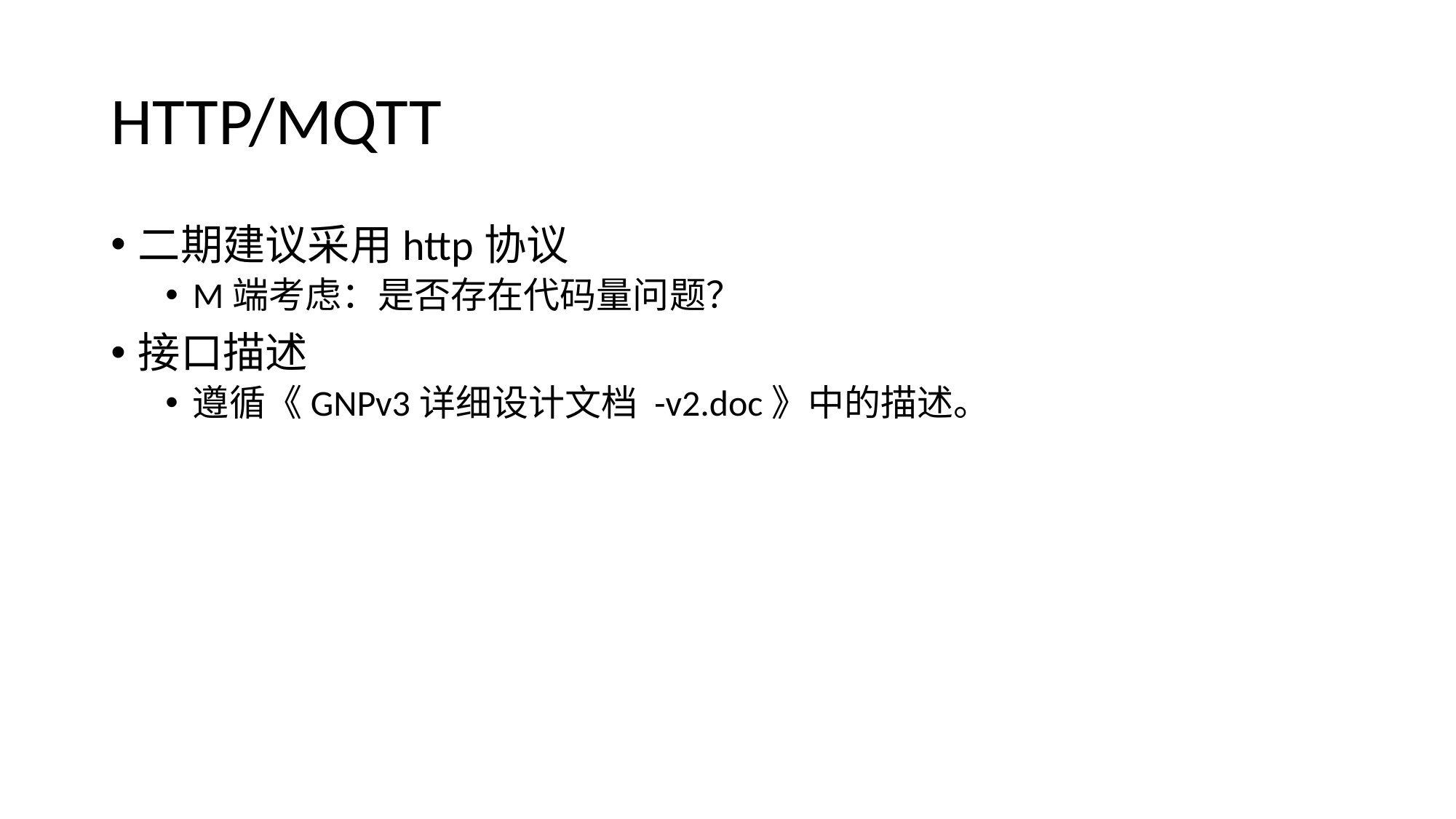

# HTTP/MQTT
二期建议采用http协议
M端考虑：是否存在代码量问题？
接口描述
遵循《GNPv3详细设计文档 -v2.doc》中的描述。